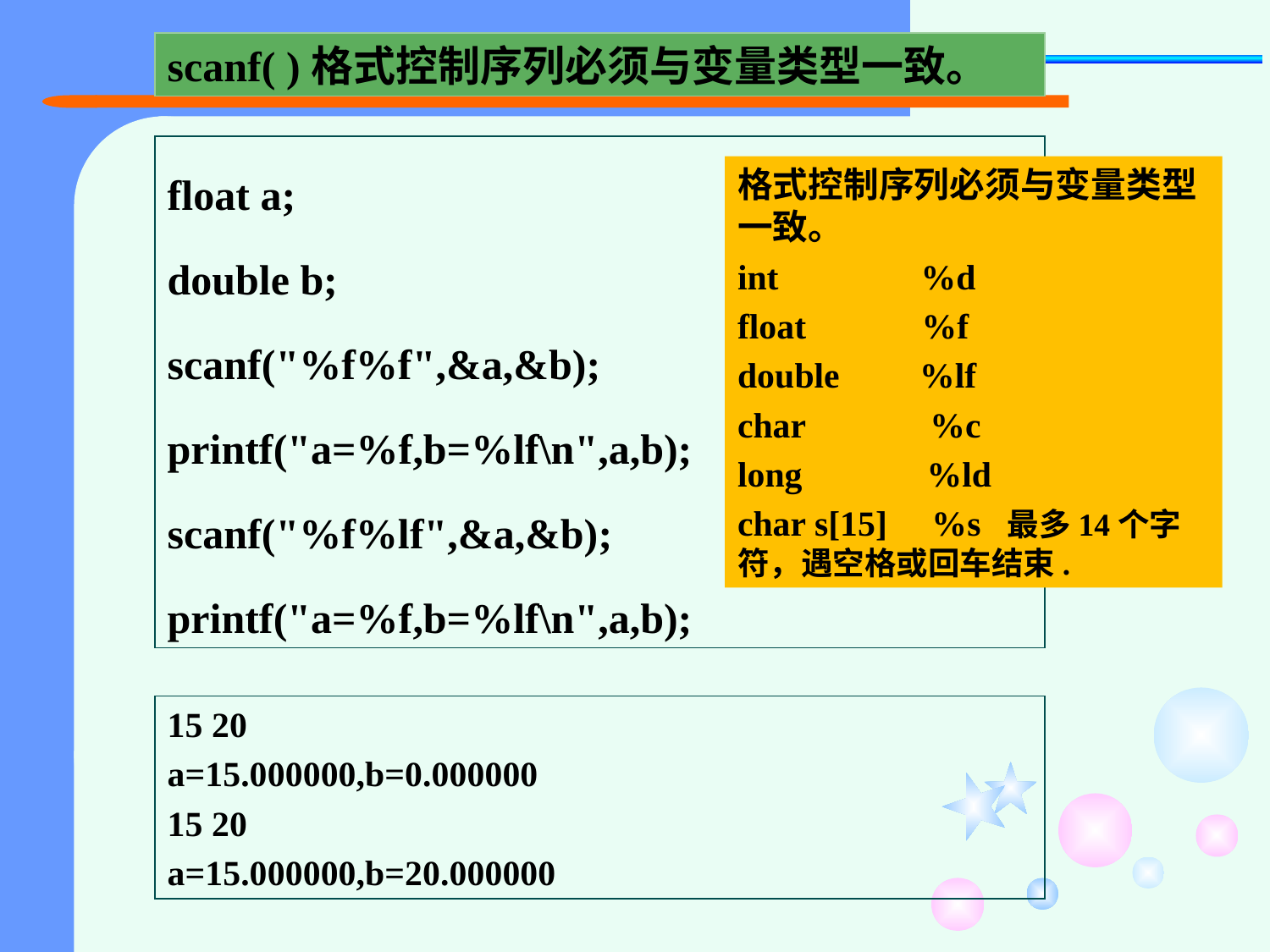

scanf( )格式控制序列必须与变量类型一致。

float a;
double b;
scanf("%f%f",&a,&b);
printf("a=%f,b=%lf\n",a,b);
scanf("%f%lf",&a,&b);
printf("a=%f,b=%lf\n",a,b);
格式控制序列必须与变量类型一致。
int                %d
float             %f
double         %lf
char              %c
long              %ld
char s[15]     %s  最多14个字符，遇空格或回车结束.
15 20
a=15.000000,b=0.000000
15 20
a=15.000000,b=20.000000